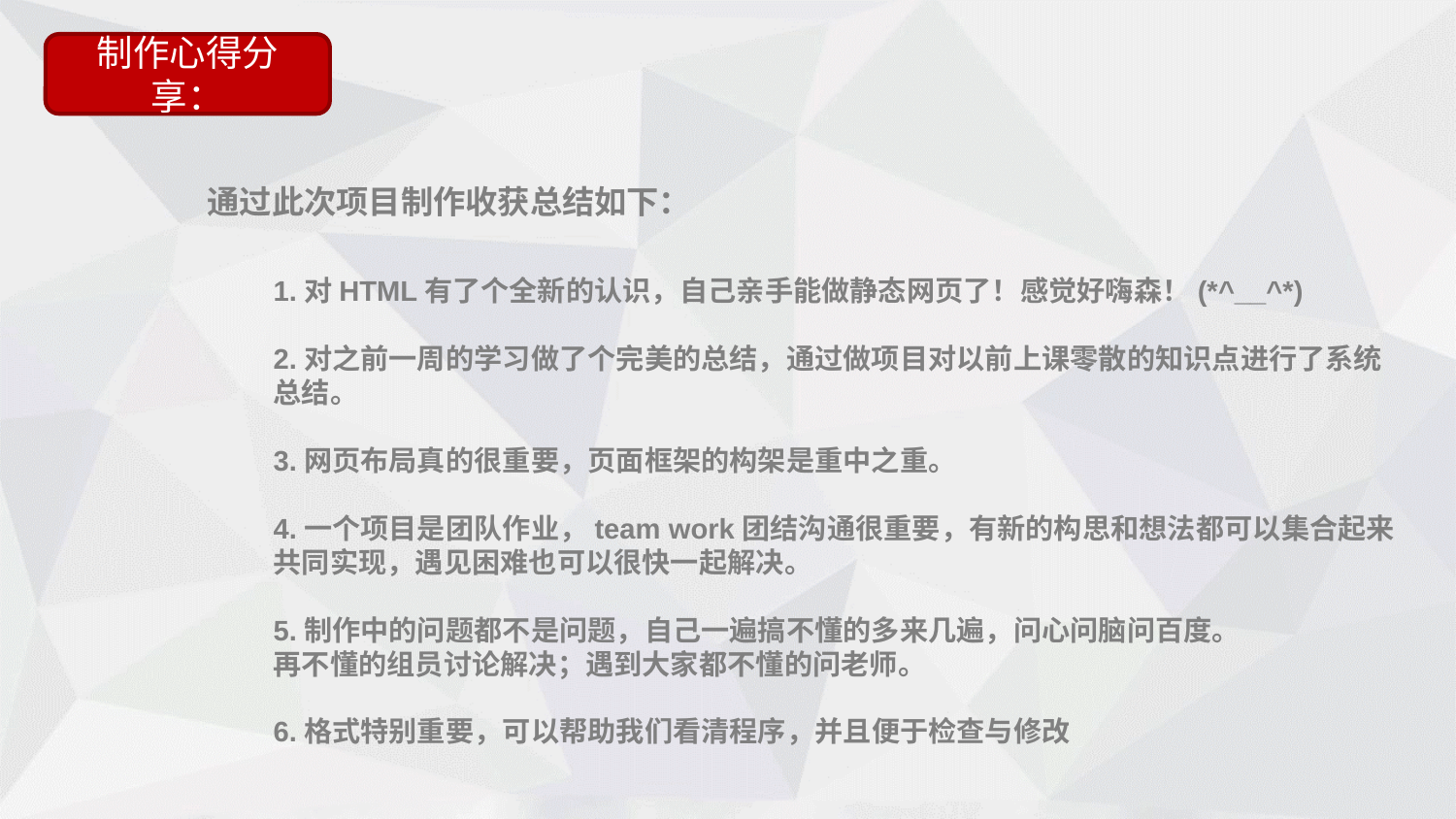

制作心得分享：
通过此次项目制作收获总结如下：
1.对HTML有了个全新的认识，自己亲手能做静态网页了！感觉好嗨森！(*^__^*)

2.对之前一周的学习做了个完美的总结，通过做项目对以前上课零散的知识点进行了系统
总结。

3.网页布局真的很重要，页面框架的构架是重中之重。

4.一个项目是团队作业，team work团结沟通很重要，有新的构思和想法都可以集合起来
共同实现，遇见困难也可以很快一起解决。

5.制作中的问题都不是问题，自己一遍搞不懂的多来几遍，问心问脑问百度。
再不懂的组员讨论解决；遇到大家都不懂的问老师。

6.格式特别重要，可以帮助我们看清程序，并且便于检查与修改